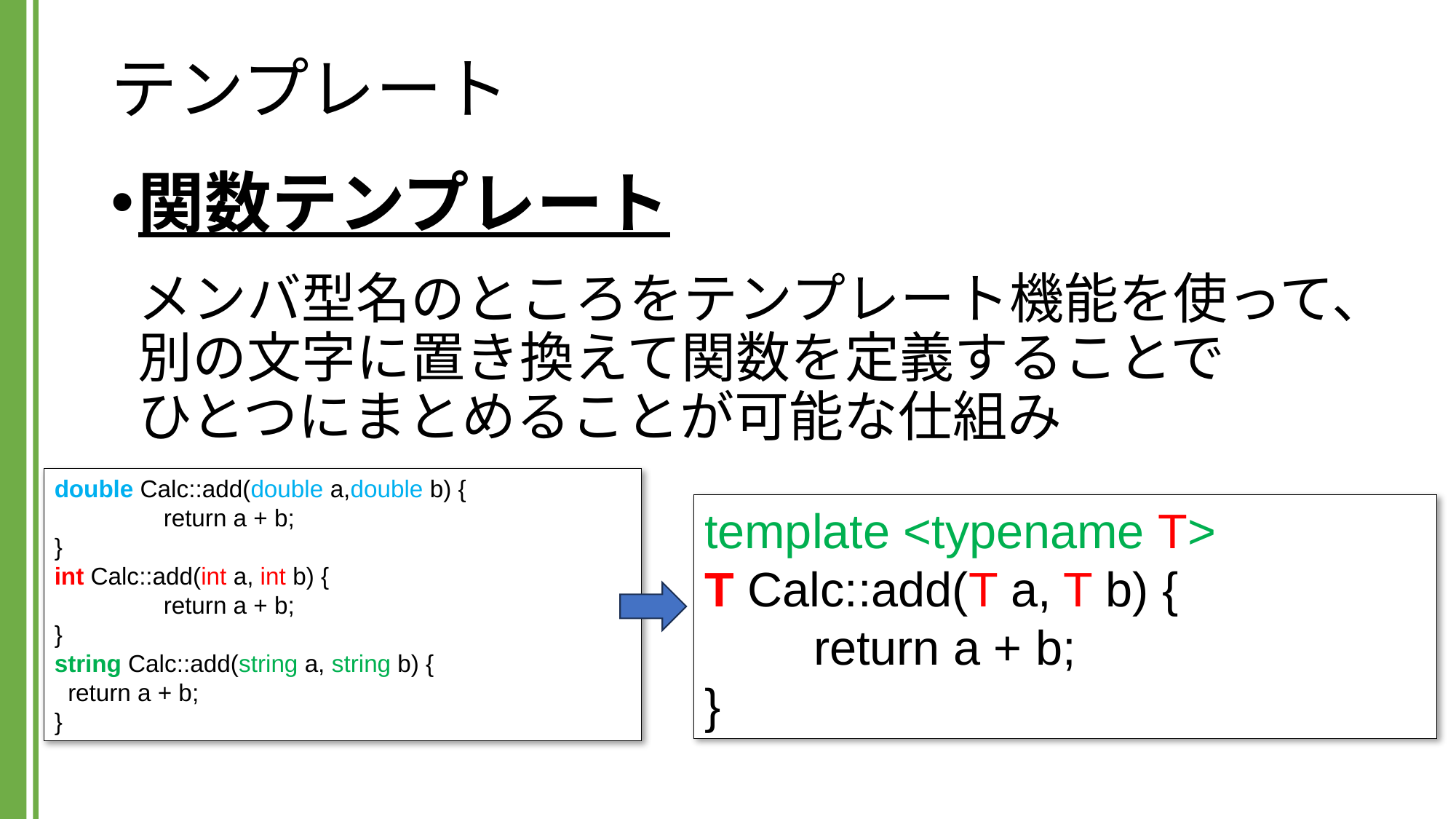

# テンプレート
関数テンプレート
メンバ型名のところをテンプレート機能を使って、別の文字に置き換えて関数を定義することで
ひとつにまとめることが可能な仕組み
double Calc::add(double a,double b) {
	return a + b;
}
int Calc::add(int a, int b) {
	return a + b;
}
string Calc::add(string a, string b) {
  return a + b;
}
template <typename T>
T Calc::add(T a, T b) {
	return a + b;
}